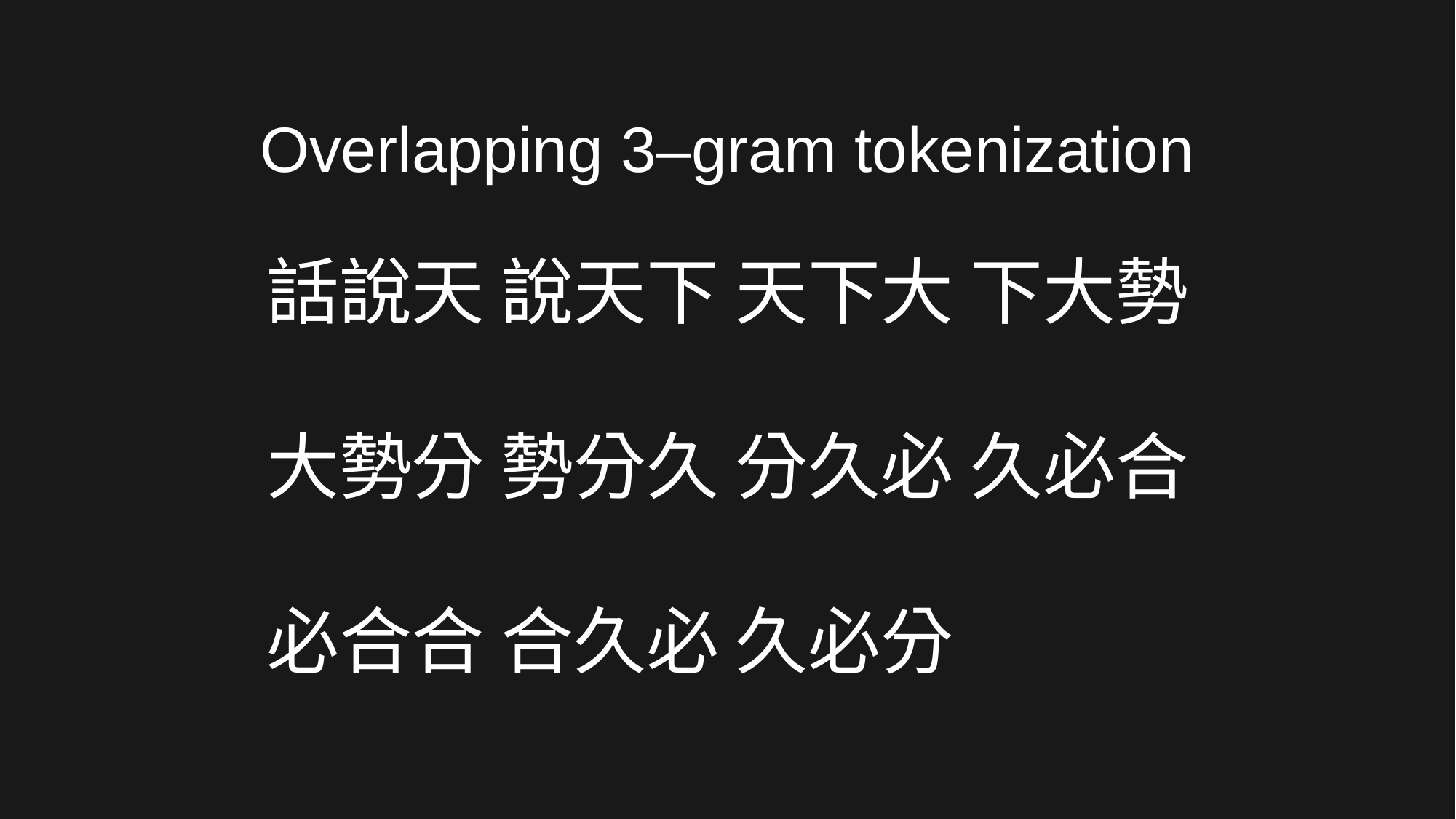

Overlapping 3–gram tokenization
話說天 說天下 天下大 下大勢

大勢分 勢分久 分久必 久必合

必合合 合久必 久必分